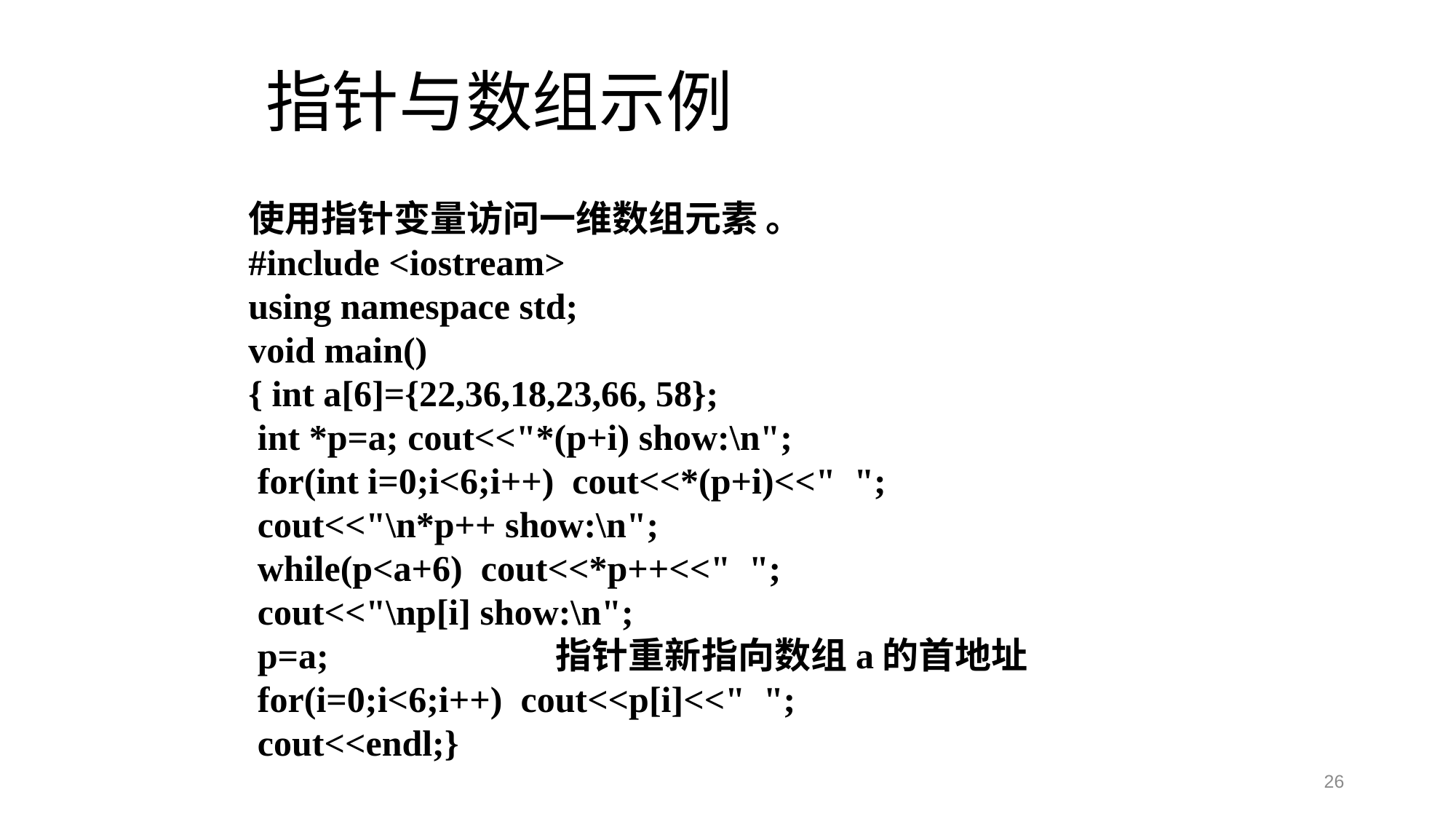

# 指针与数组示例
使用指针变量访问一维数组元素 。
#include <iostream>
using namespace std;
void main()
{ int a[6]={22,36,18,23,66, 58};
 int *p=a; cout<<"*(p+i) show:\n";
 for(int i=0;i<6;i++)  cout<<*(p+i)<<"  ";
 cout<<"\n*p++ show:\n";
 while(p<a+6)  cout<<*p++<<"  ";
 cout<<"\np[i] show:\n";
 p=a;                        指针重新指向数组a的首地址
 for(i=0;i<6;i++)  cout<<p[i]<<"  ";
 cout<<endl;}
26